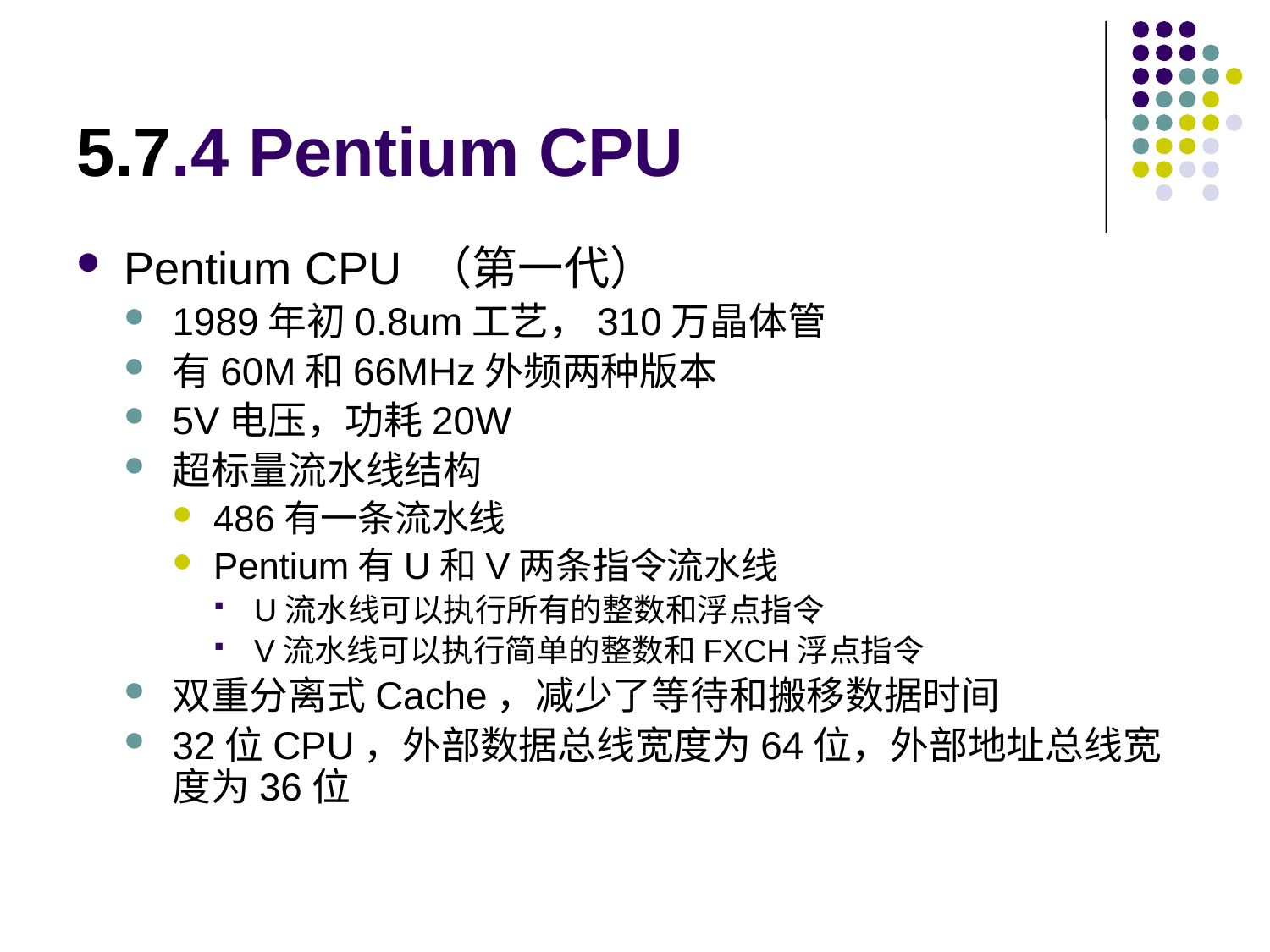

# 5.7.4 Pentium CPU
Pentium CPU （第一代）
1989年初0.8um工艺，310万晶体管
有60M和66MHz外频两种版本
5V电压，功耗20W
超标量流水线结构
486有一条流水线
Pentium有U和V两条指令流水线
U流水线可以执行所有的整数和浮点指令
V流水线可以执行简单的整数和FXCH浮点指令
双重分离式Cache，减少了等待和搬移数据时间
32位CPU，外部数据总线宽度为64位，外部地址总线宽度为36位

22